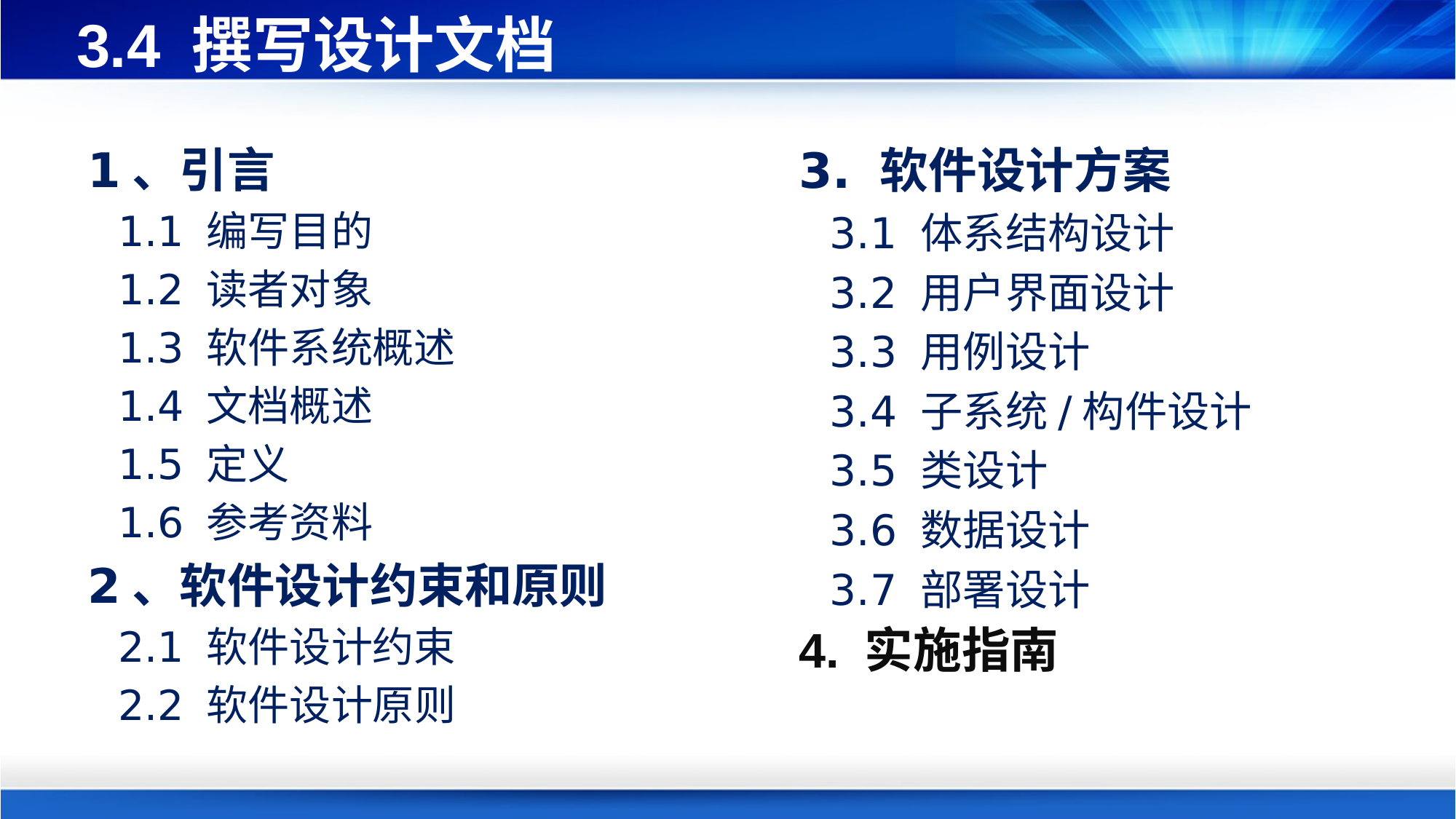

# 3.4 撰写设计文档
3. 软件设计方案
3.1 体系结构设计
3.2 用户界面设计
3.3 用例设计
3.4 子系统/构件设计
3.5 类设计
3.6 数据设计
3.7 部署设计
4. 实施指南

1、引言
1.1 编写目的
1.2 读者对象
1.3 软件系统概述
1.4 文档概述
1.5 定义
1.6 参考资料
2、软件设计约束和原则
2.1 软件设计约束
2.2 软件设计原则